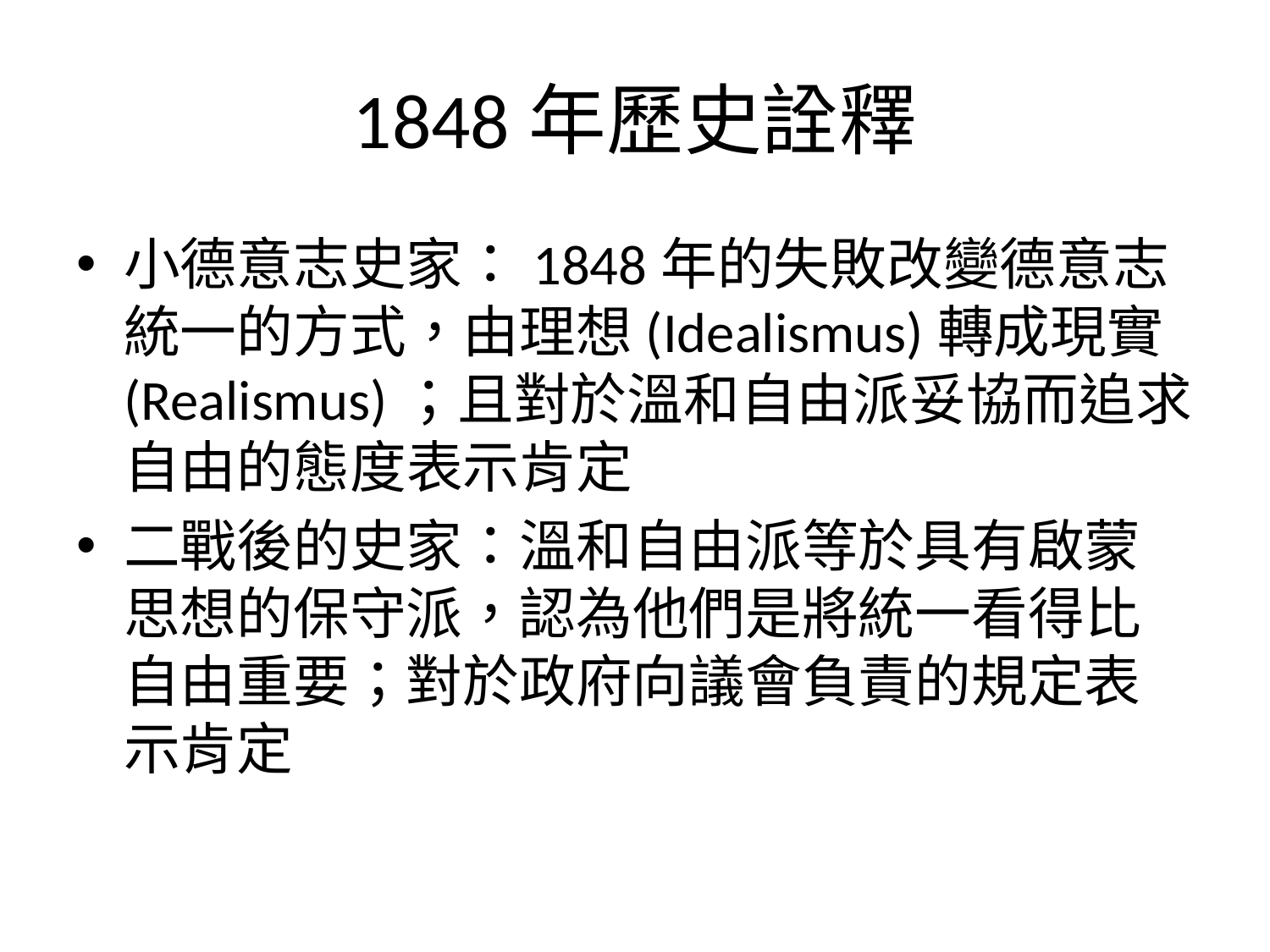

# 1848年歷史詮釋
小德意志史家：1848年的失敗改變德意志統一的方式，由理想(Idealismus)轉成現實(Realismus)；且對於溫和自由派妥協而追求自由的態度表示肯定
二戰後的史家：溫和自由派等於具有啟蒙思想的保守派，認為他們是將統一看得比自由重要；對於政府向議會負責的規定表示肯定